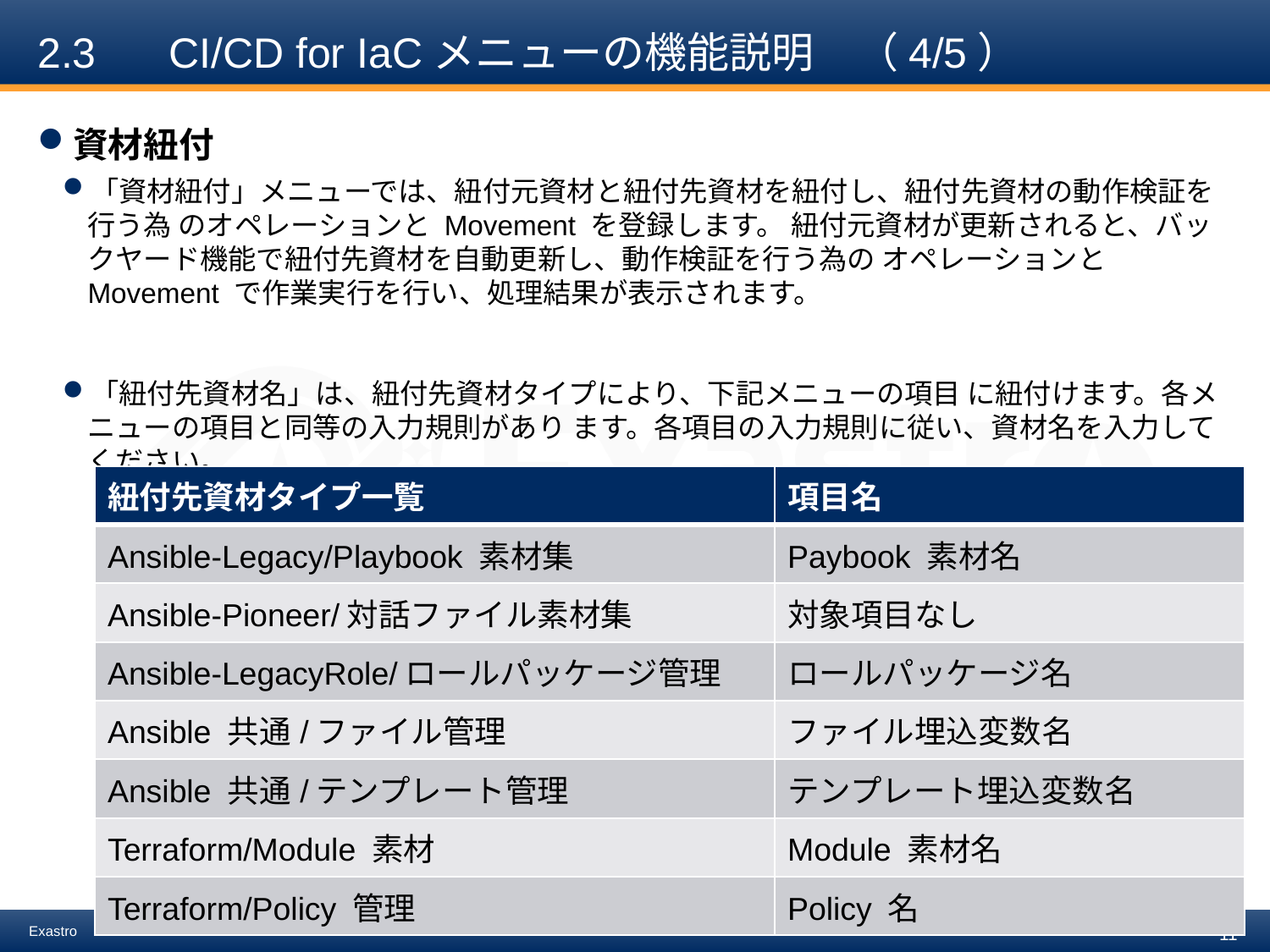

# 2.3　 CI/CD for IaCメニューの機能説明　（4/5）
資材紐付
「資材紐付」メニューでは、紐付元資材と紐付先資材を紐付し、紐付先資材の動作検証を行う為 のオペレーションと Movement を登録します。 紐付元資材が更新されると、バックヤード機能で紐付先資材を自動更新し、動作検証を行う為の オペレーションと Movement で作業実行を行い、処理結果が表示されます。

「紐付先資材名」は、紐付先資材タイプにより、下記メニューの項目 に紐付けます。各メニューの項目と同等の入力規則があり ます。各項目の入力規則に従い、資材名を入力してください。
| 紐付先資材タイプ一覧 | 項目名 |
| --- | --- |
| Ansible-Legacy/Playbook 素材集 | Paybook 素材名 |
| Ansible-Pioneer/対話ファイル素材集 | 対象項目なし |
| Ansible-LegacyRole/ロールパッケージ管理 | ロールパッケージ名 |
| Ansible 共通/ファイル管理 | ファイル埋込変数名 |
| Ansible 共通/テンプレート管理 | テンプレート埋込変数名 |
| Terraform/Module 素材 | Module 素材名 |
| Terraform/Policy 管理 | Policy 名 |